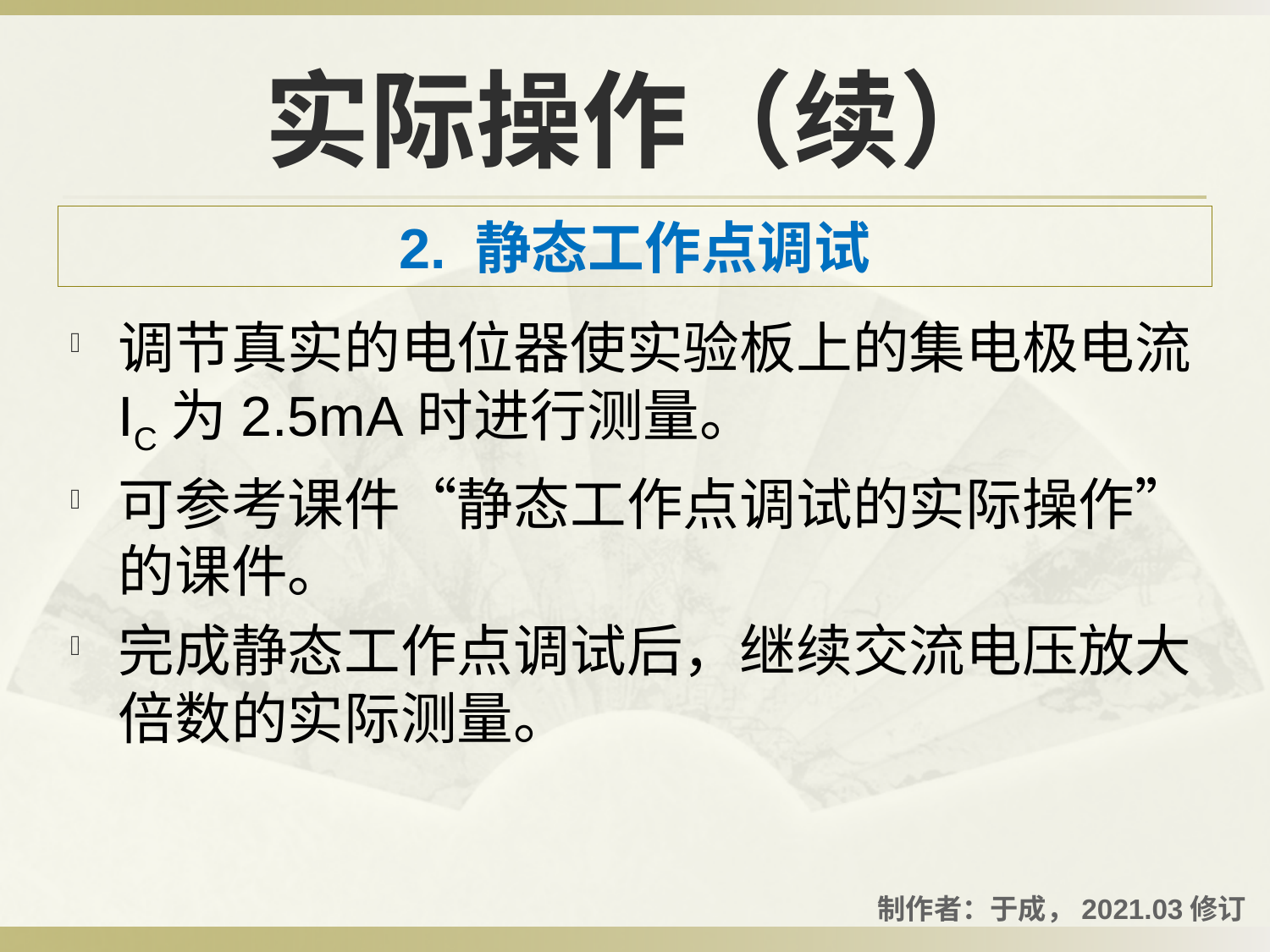

# 实际操作（续）
2. 静态工作点调试
调节真实的电位器使实验板上的集电极电流IC为2.5mA时进行测量。
可参考课件“静态工作点调试的实际操作”的课件。
完成静态工作点调试后，继续交流电压放大倍数的实际测量。
制作者：于成，2021.03修订